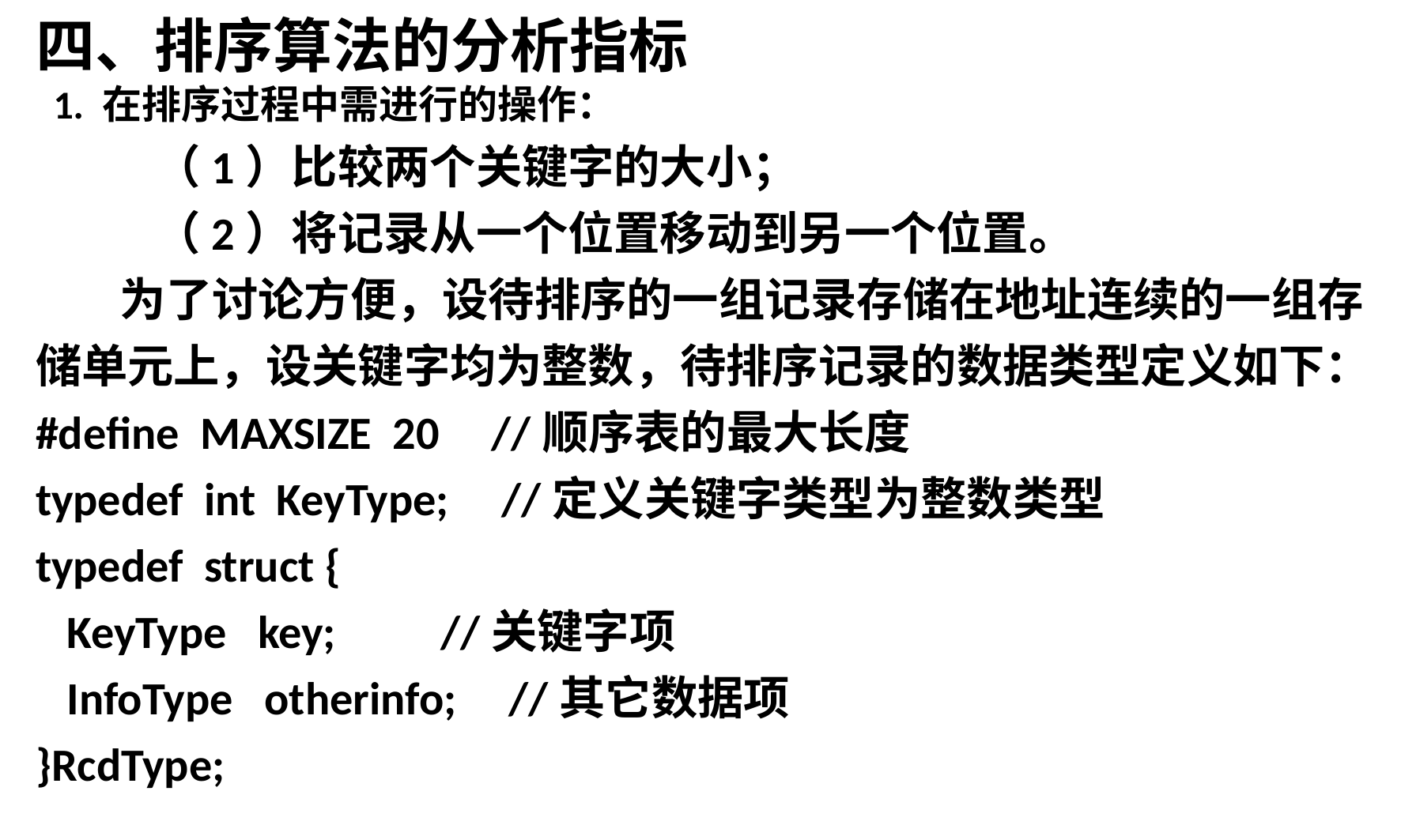

四、排序算法的分析指标
  1. 在排序过程中需进行的操作：
（1）比较两个关键字的大小；
（2）将记录从一个位置移动到另一个位置。
       为了讨论方便，设待排序的一组记录存储在地址连续的一组存储单元上，设关键字均为整数，待排序记录的数据类型定义如下：
#define  MAXSIZE  20     //顺序表的最大长度
typedef  int  KeyType;     //定义关键字类型为整数类型
typedef  struct {
   KeyType   key;          //关键字项
   InfoType   otherinfo;     //其它数据项
}RcdType;